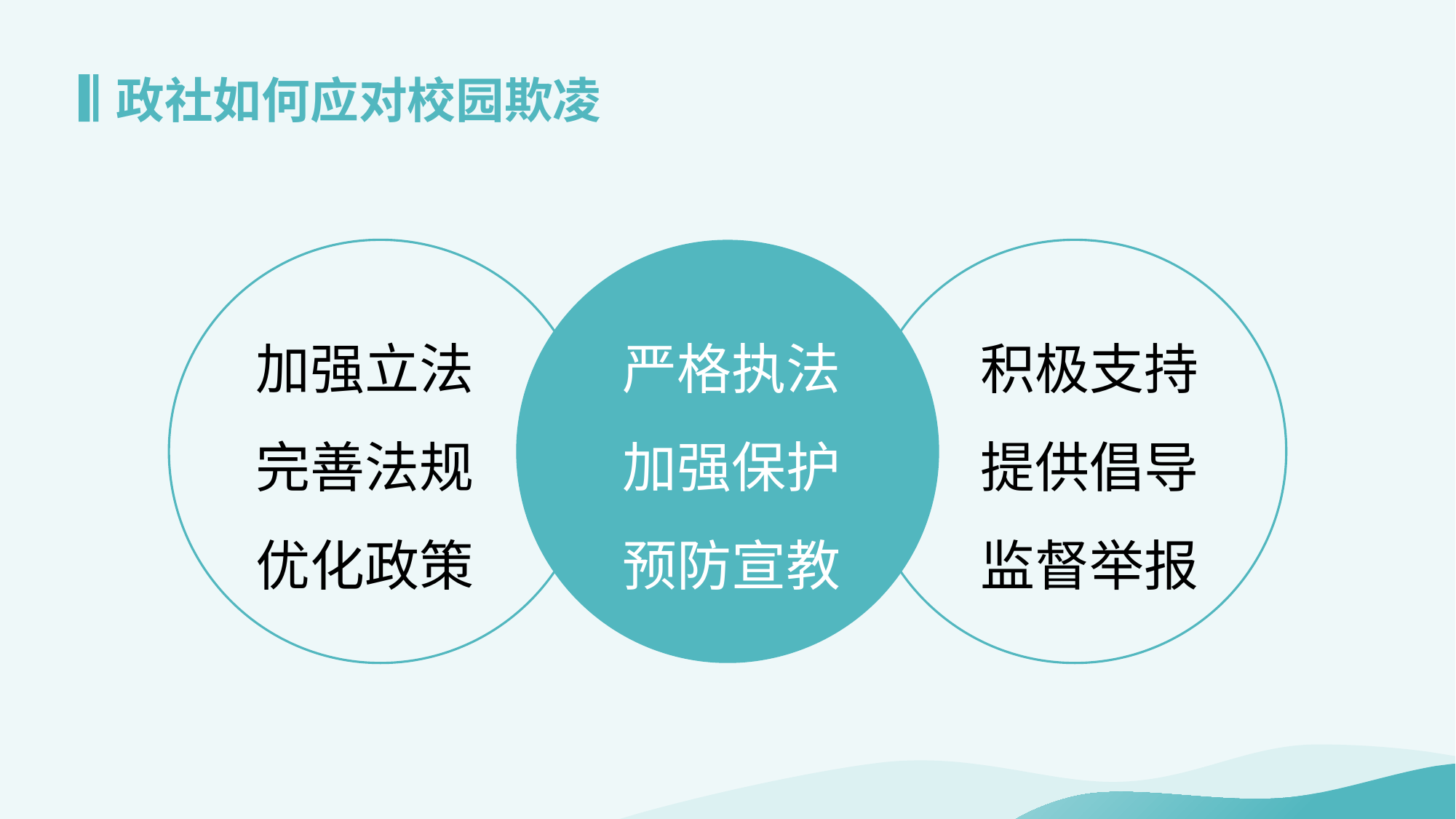

# 政社如何应对校园欺凌

加强立法
完善法规优化政策

严格执法
加强保护
预防宣教

积极支持
提供倡导
监督举报